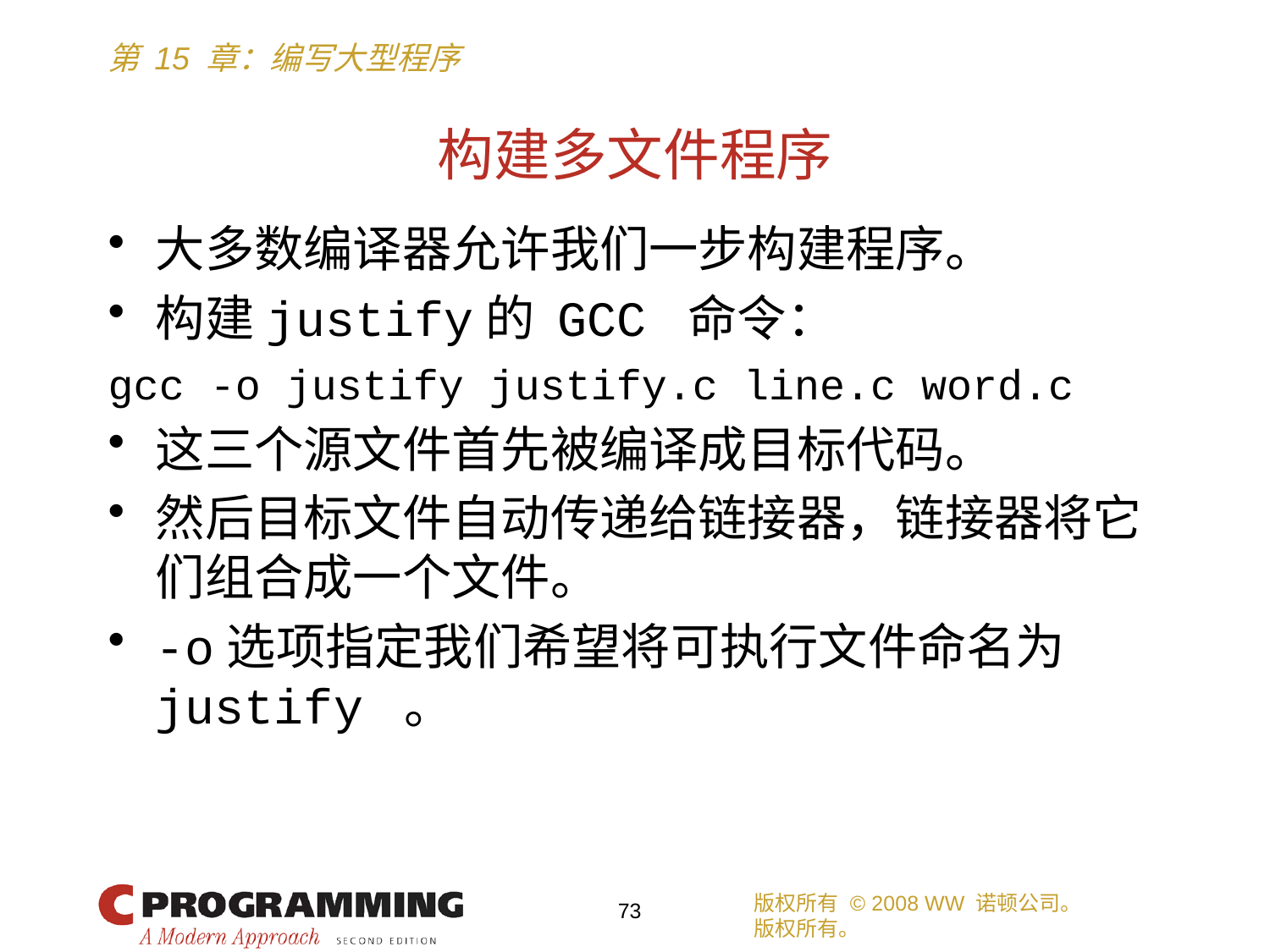

# 构建多文件程序
大多数编译器允许我们一步构建程序。
构建justify的 GCC 命令：
gcc -o justify justify.c line.c word.c
这三个源文件首先被编译成目标代码。
然后目标文件自动传递给链接器，链接器将它们组合成一个文件。
-o选项指定我们希望将可执行文件命名为justify 。
版权所有 © 2008 WW 诺顿公司。
版权所有。
73